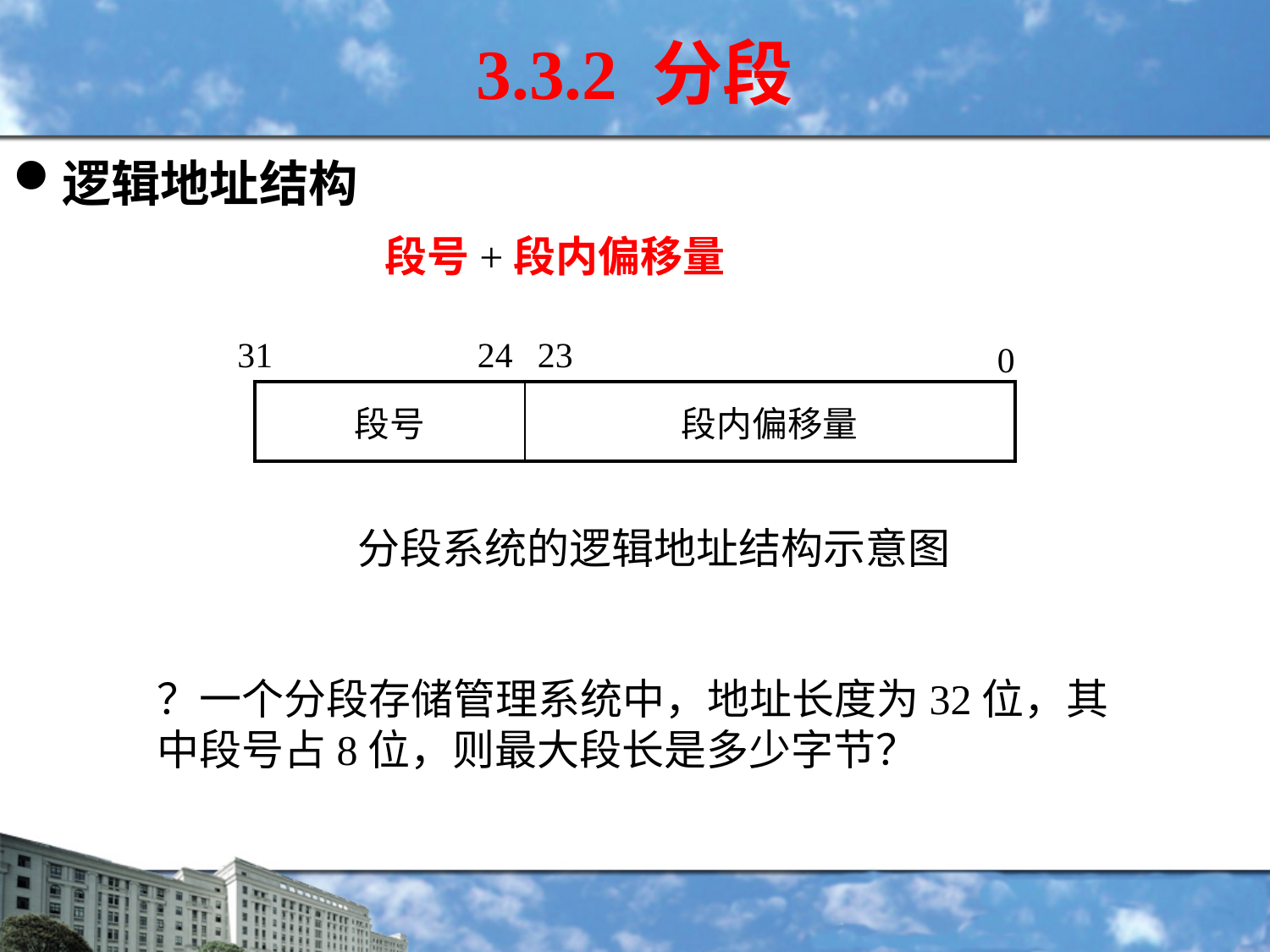

3.3.2 分段
逻辑地址结构
                                      段号+段内偏移量
31
24
23
0
| 段号 | 段内偏移量 |
| --- | --- |
分段系统的逻辑地址结构示意图
？一个分段存储管理系统中，地址长度为32位，其中段号占8位，则最大段长是多少字节？